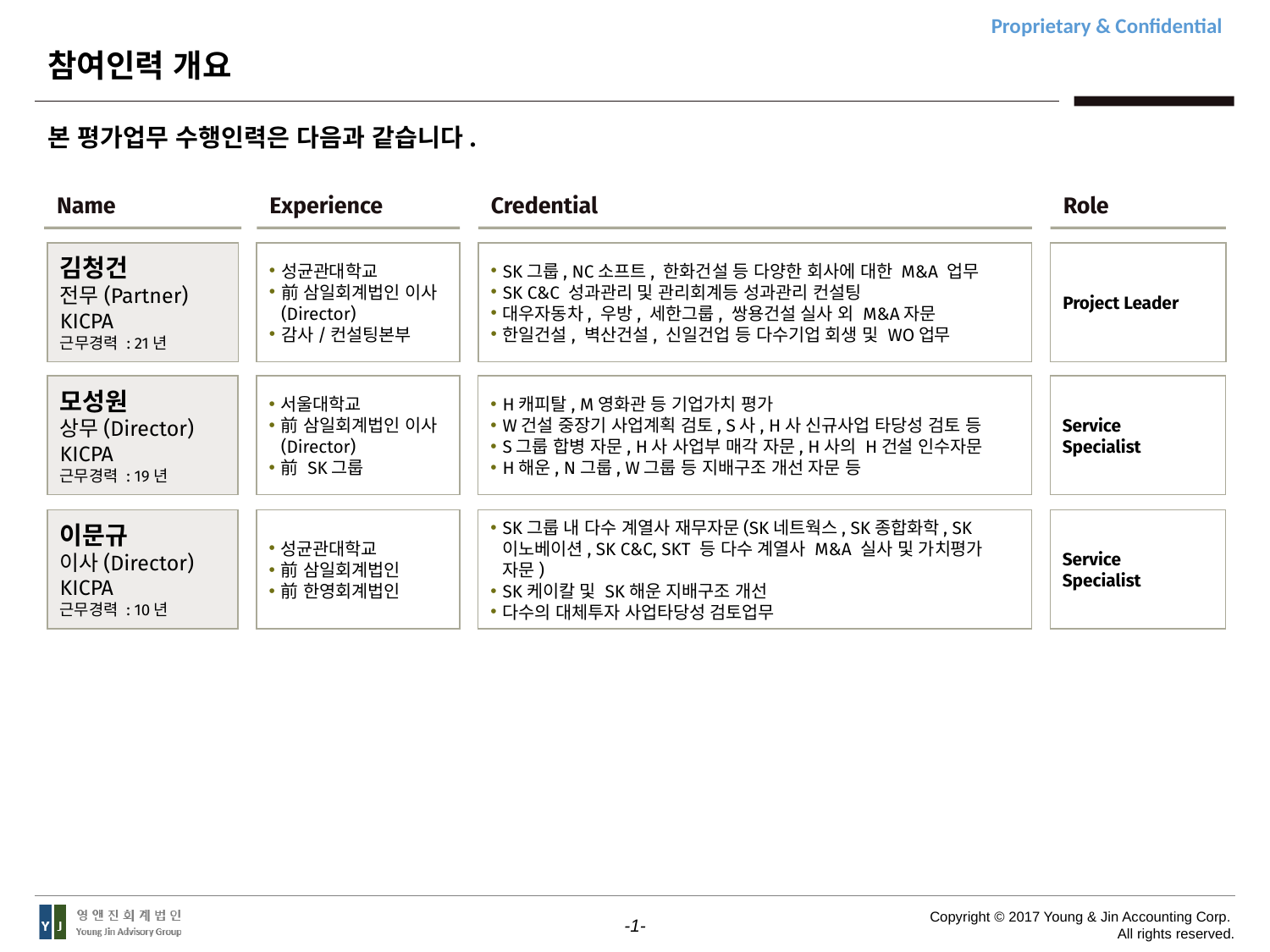

# 참여인력 개요
본 평가업무 수행인력은 다음과 같습니다.
Name

Experience

Credential

Role

김청건
전무(Partner)
KICPA
근무경력 : 21년
성균관대학교
前 삼일회계법인 이사(Director)
감사/컨설팅본부
SK그룹, NC소프트, 한화건설 등 다양한 회사에 대한 M&A 업무
SK C&C 성과관리 및 관리회계등 성과관리 컨설팅
대우자동차, 우방, 세한그룹, 쌍용건설 실사 외 M&A자문
한일건설, 벽산건설, 신일건업 등 다수기업 회생 및 WO업무
Project Leader
모성원
상무(Director)
KICPA
근무경력 : 19년
서울대학교
前 삼일회계법인 이사(Director)
前 SK그룹
H캐피탈, M영화관 등 기업가치 평가
W건설 중장기 사업계획 검토, S사, H사 신규사업 타당성 검토 등
S그룹 합병 자문, H사 사업부 매각 자문, H사의 H건설 인수자문
H해운, N그룹, W그룹 등 지배구조 개선 자문 등
Service
Specialist
이문규
이사(Director)
KICPA
근무경력 : 10년
성균관대학교
前 삼일회계법인
前 한영회계법인
SK그룹 내 다수 계열사 재무자문(SK네트웍스, SK종합화학, SK이노베이션, SK C&C, SKT 등 다수 계열사 M&A 실사 및 가치평가 자문)
SK케이칼 및 SK해운 지배구조 개선
다수의 대체투자 사업타당성 검토업무
Service
Specialist